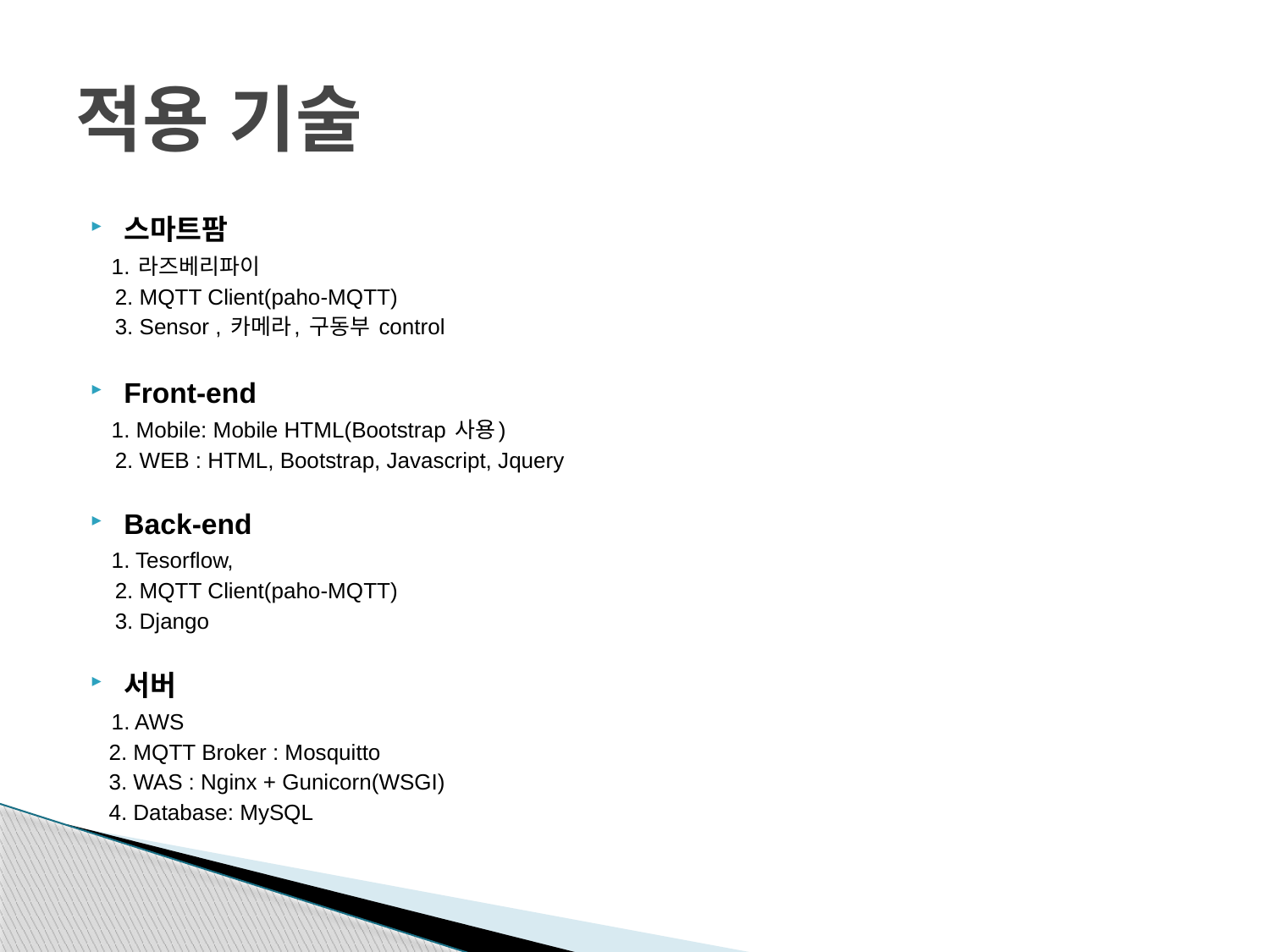

# 적용 기술
스마트팜
   1. 라즈베리파이
    2. MQTT Client(paho-MQTT)
    3. Sensor , 카메라, 구동부 control

Front-end
   1. Mobile: Mobile HTML(Bootstrap 사용)
    2. WEB : HTML, Bootstrap, Javascript, Jquery

Back-end
   1. Tesorflow,
    2. MQTT Client(paho-MQTT)
    3. Django

서버
   1. AWS
   2. MQTT Broker : Mosquitto
   3. WAS : Nginx + Gunicorn(WSGI)
   4. Database: MySQL